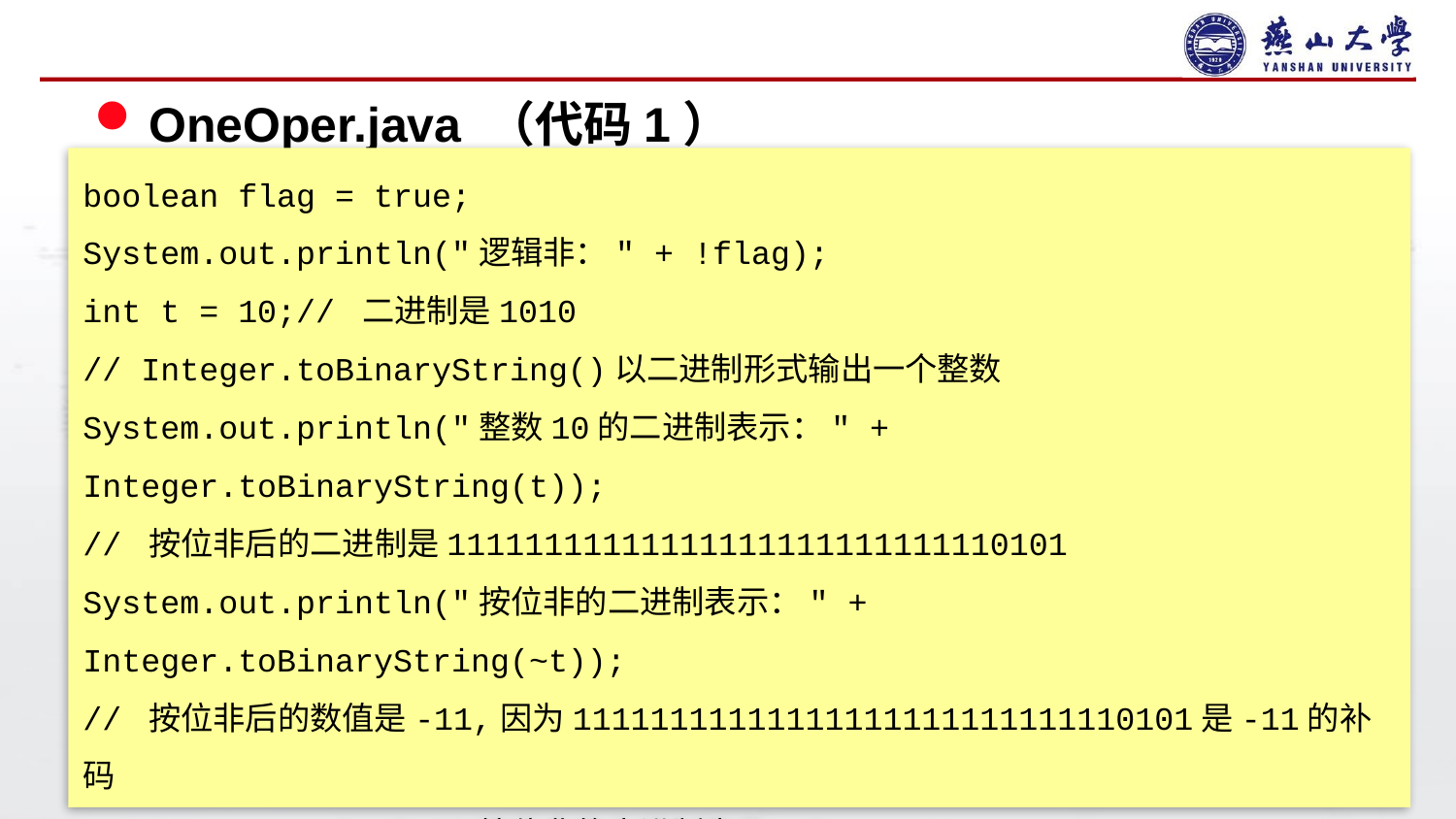

#
OneOper.java （代码1）

boolean flag = true;
System.out.println("逻辑非：" + !flag);
int t = 10;// 二进制是1010
// Integer.toBinaryString()以二进制形式输出一个整数
System.out.println("整数10的二进制表示：" + Integer.toBinaryString(t));
// 按位非后的二进制是11111111111111111111111111110101
System.out.println("按位非的二进制表示：" + Integer.toBinaryString(~t));
// 按位非后的数值是-11,因为11111111111111111111111111110101是-11的补码
System.out.println("按位非的十进制表示：" + ~t);